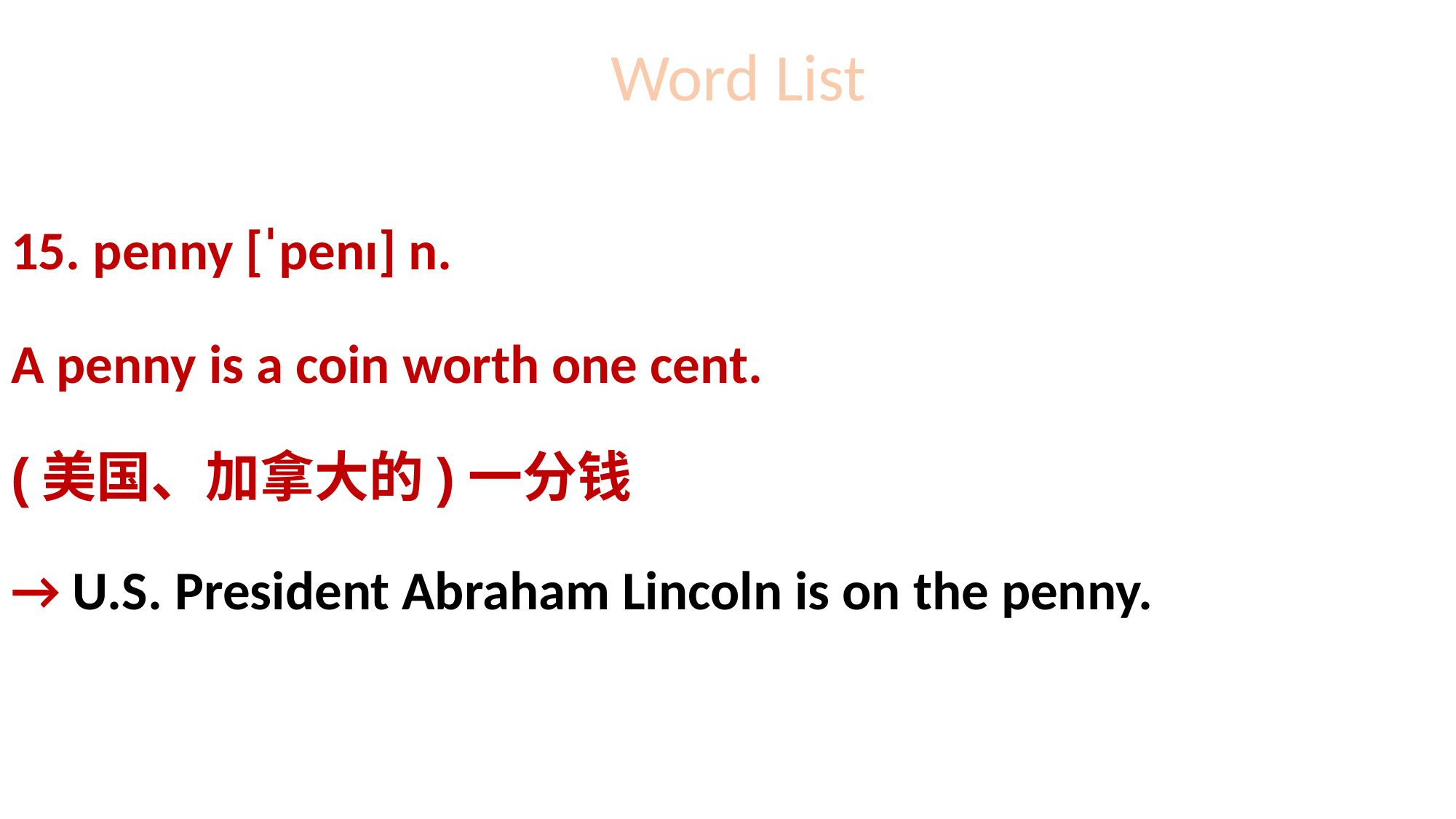

# Word List
15. penny [ˈpenɪ] n.
A penny is a coin worth one cent.
(美国、加拿大的)一分钱
→ U.S. President Abraham Lincoln is on the penny.